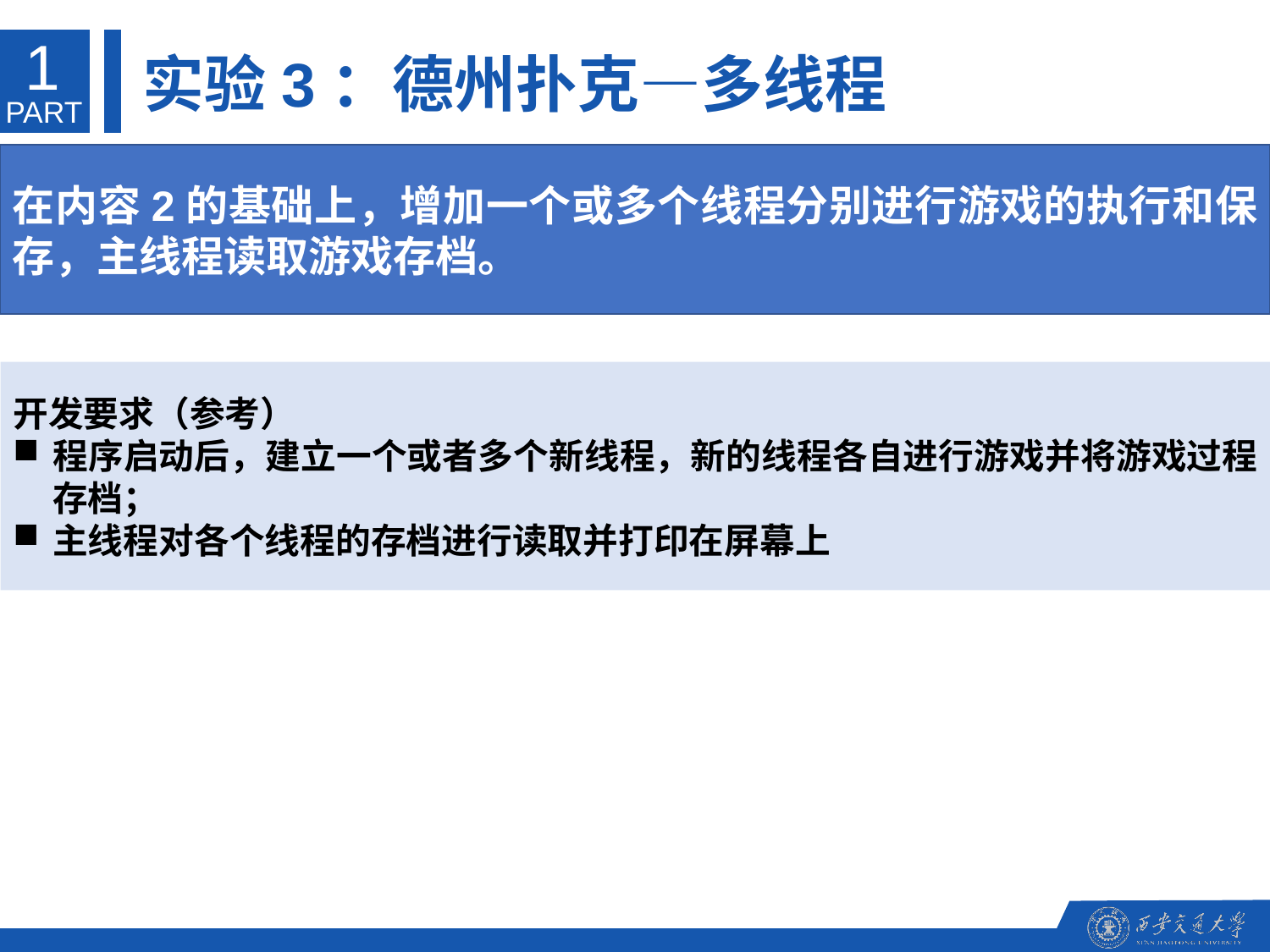

1
实验3：德州扑克—多线程
PART
在内容2的基础上，增加一个或多个线程分别进行游戏的执行和保存，主线程读取游戏存档。
开发要求（参考）
程序启动后，建立一个或者多个新线程，新的线程各自进行游戏并将游戏过程存档；
主线程对各个线程的存档进行读取并打印在屏幕上